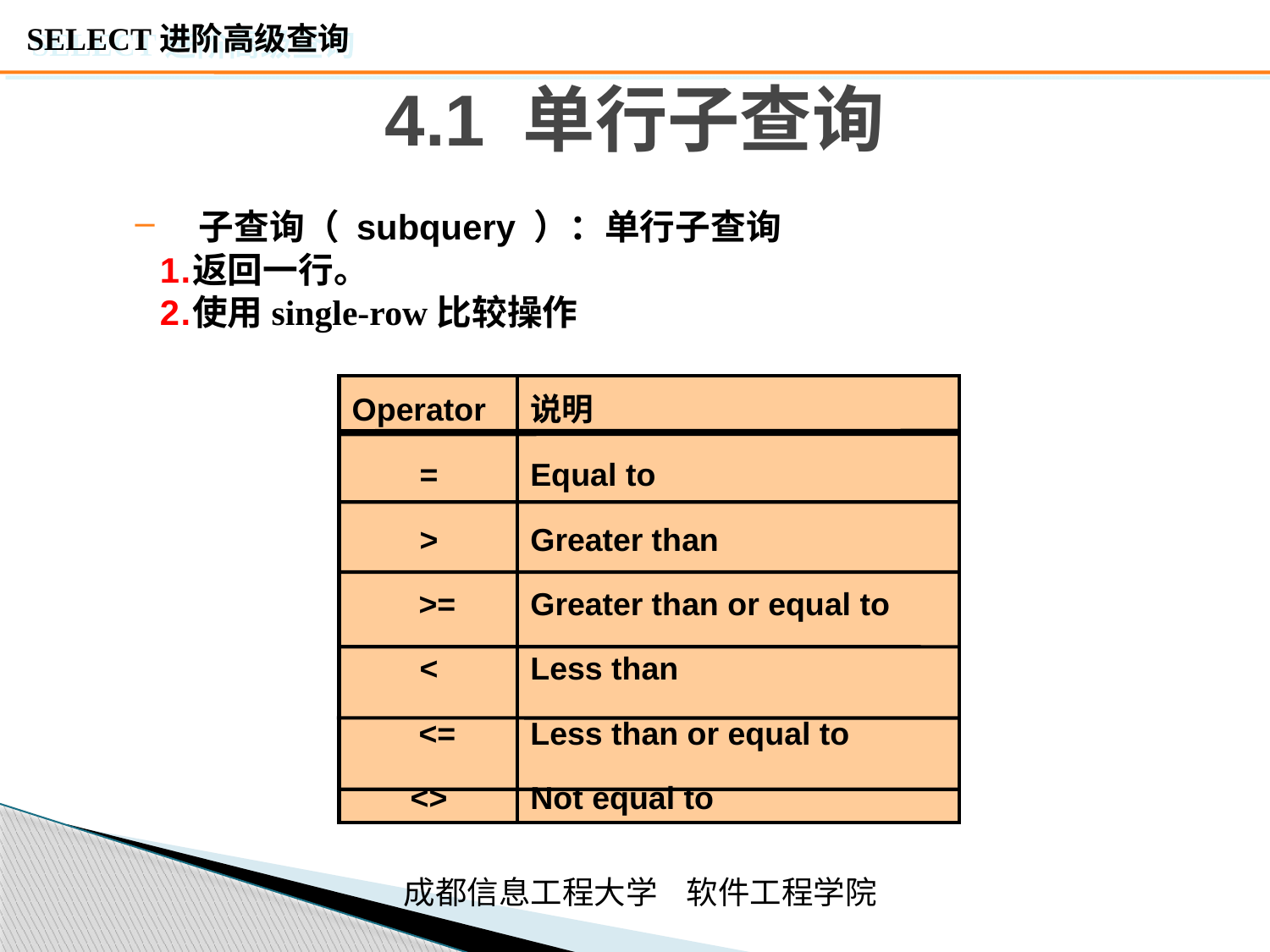

# 4.1 单行子查询
子查询（ subquery ）：单行子查询
返回一行。
使用single-row比较操作
Operator
=
>
      >=
<
      <=
<>
说明
Equal to
Greater than
Greater than or equal to
Less than
Less than or equal to
Not equal to